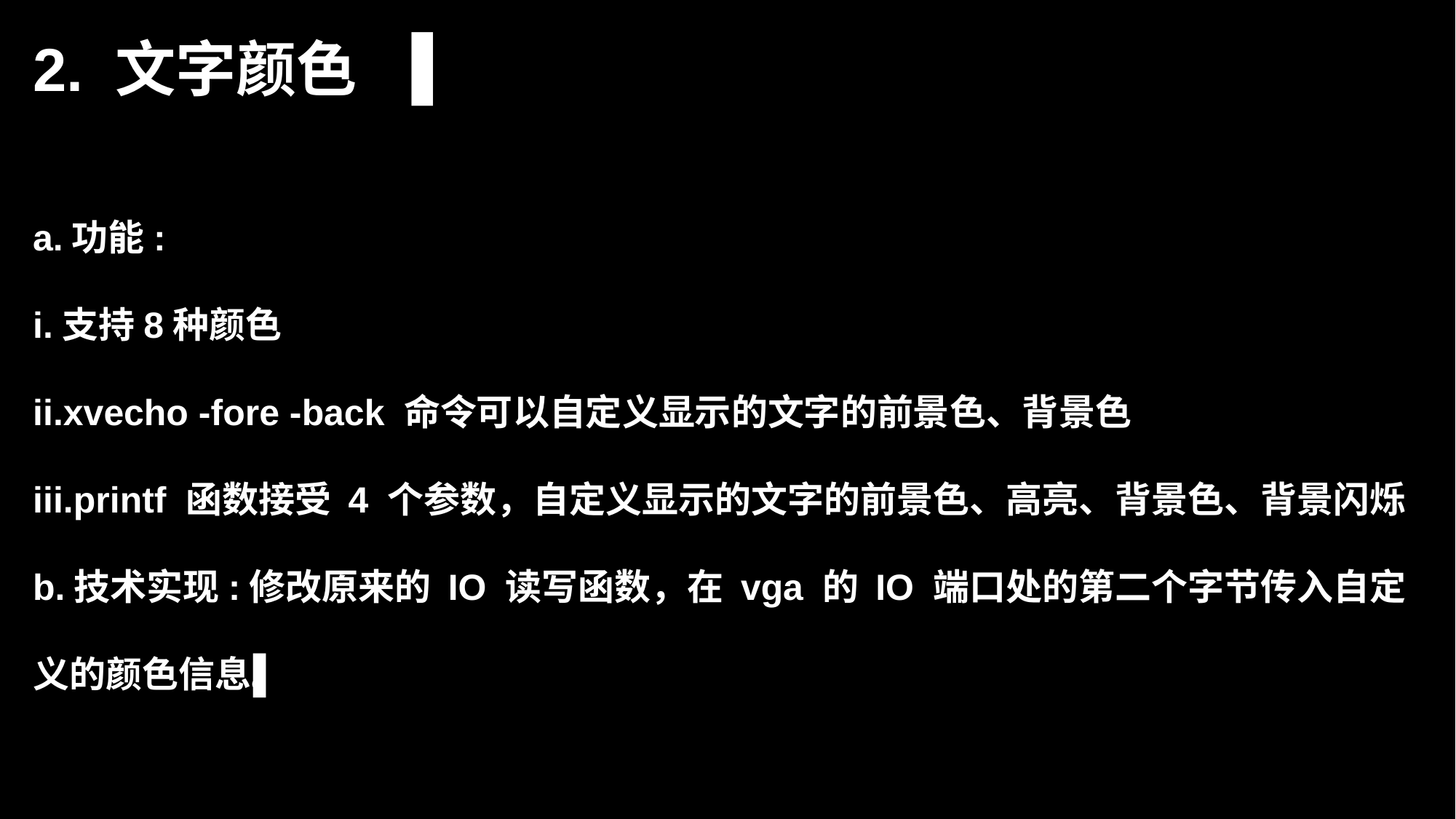

▐
2. 文字颜色
a.功能:
i.支持8种颜色
ii.xvecho -fore -back 命令可以自定义显示的文字的前景色、背景色
iii.printf 函数接受 4 个参数，自定义显示的文字的前景色、高亮、背景色、背景闪烁
b.技术实现:修改原来的 IO 读写函数，在 vga 的 IO 端口处的第二个字节传入自定义的颜色信息。

▐